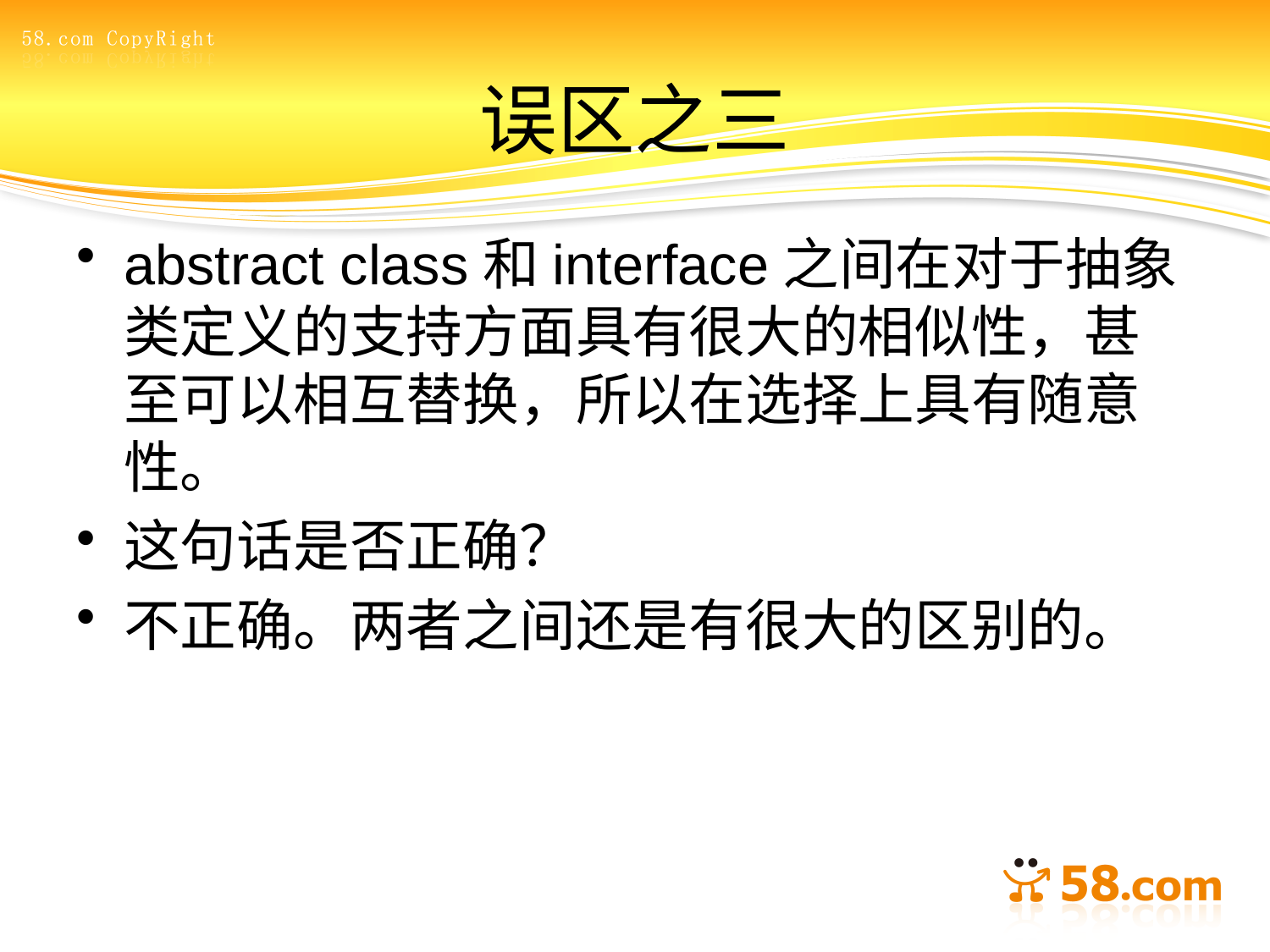

# 误区之三
abstract class和interface之间在对于抽象类定义的支持方面具有很大的相似性，甚至可以相互替换，所以在选择上具有随意性。
这句话是否正确？
不正确。两者之间还是有很大的区别的。